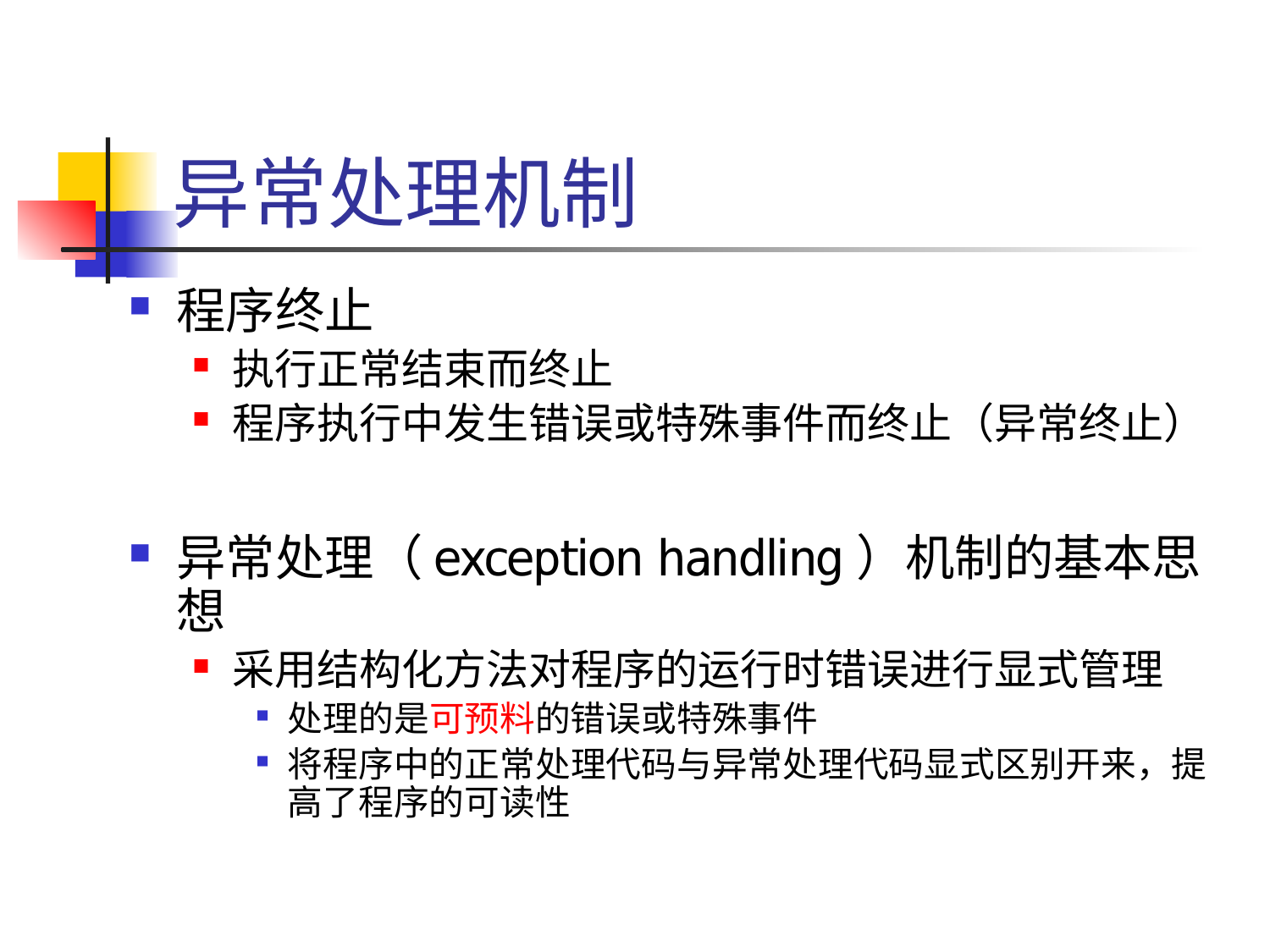

# 异常处理机制
程序终止
执行正常结束而终止
程序执行中发生错误或特殊事件而终止（异常终止）

异常处理（exception handling）机制的基本思想
采用结构化方法对程序的运行时错误进行显式管理
处理的是可预料的错误或特殊事件
将程序中的正常处理代码与异常处理代码显式区别开来，提高了程序的可读性